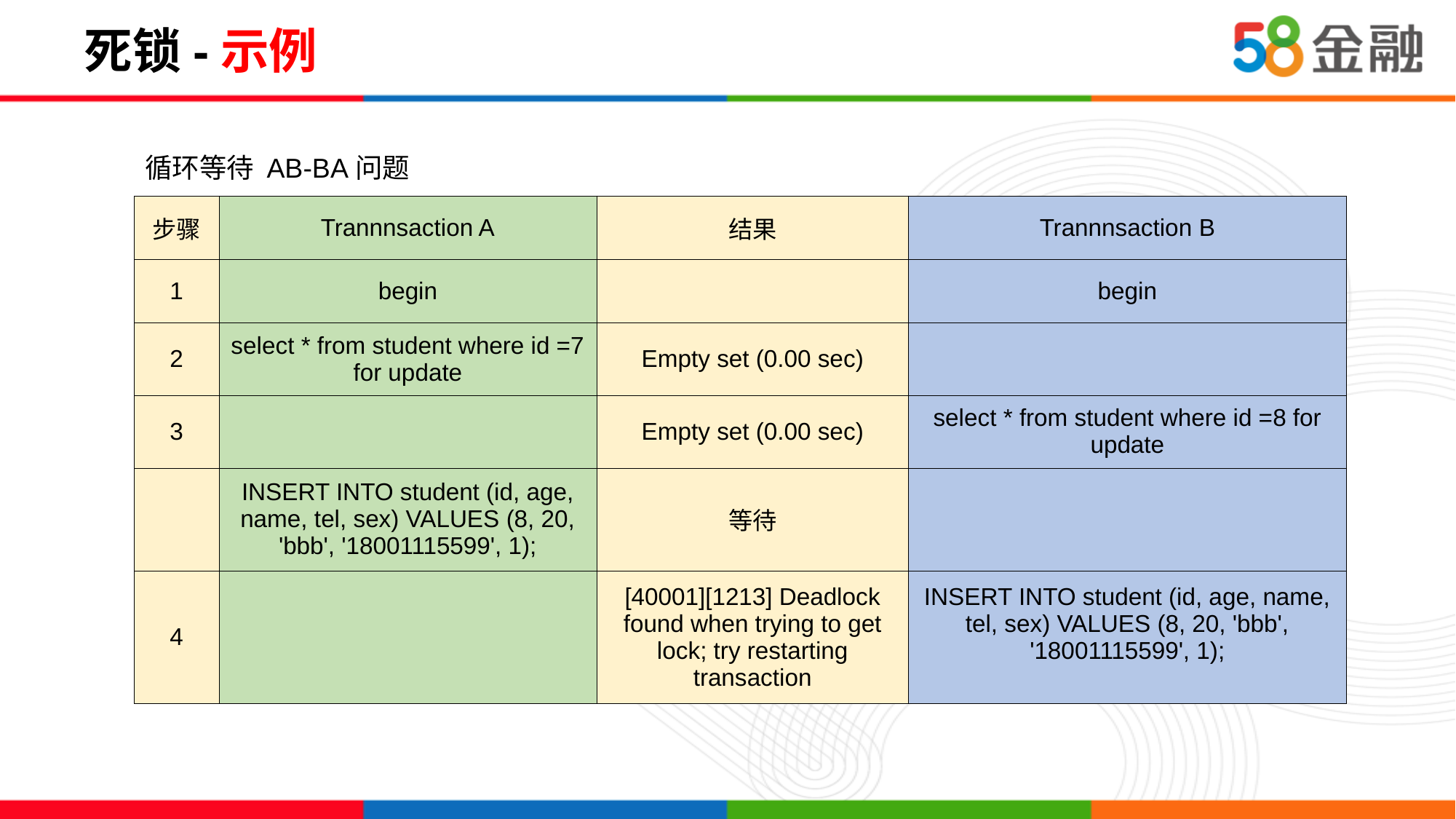

# 死锁-示例
循环等待 AB-BA问题
| 步骤 | Trannnsaction A | 结果 | Trannnsaction B |
| --- | --- | --- | --- |
| 1 | begin |  | begin |
| 2 | select \* from student where id =7 for update | Empty set (0.00 sec) |  |
| 3 |  | Empty set (0.00 sec) | select \* from student where id =8 for update |
|  | INSERT INTO student (id, age, name, tel, sex) VALUES (8, 20, 'bbb', '18001115599', 1); | 等待 |  |
| 4 |  | [40001][1213] Deadlock found when trying to get lock; try restarting transaction | INSERT INTO student (id, age, name, tel, sex) VALUES (8, 20, 'bbb', '18001115599', 1); |